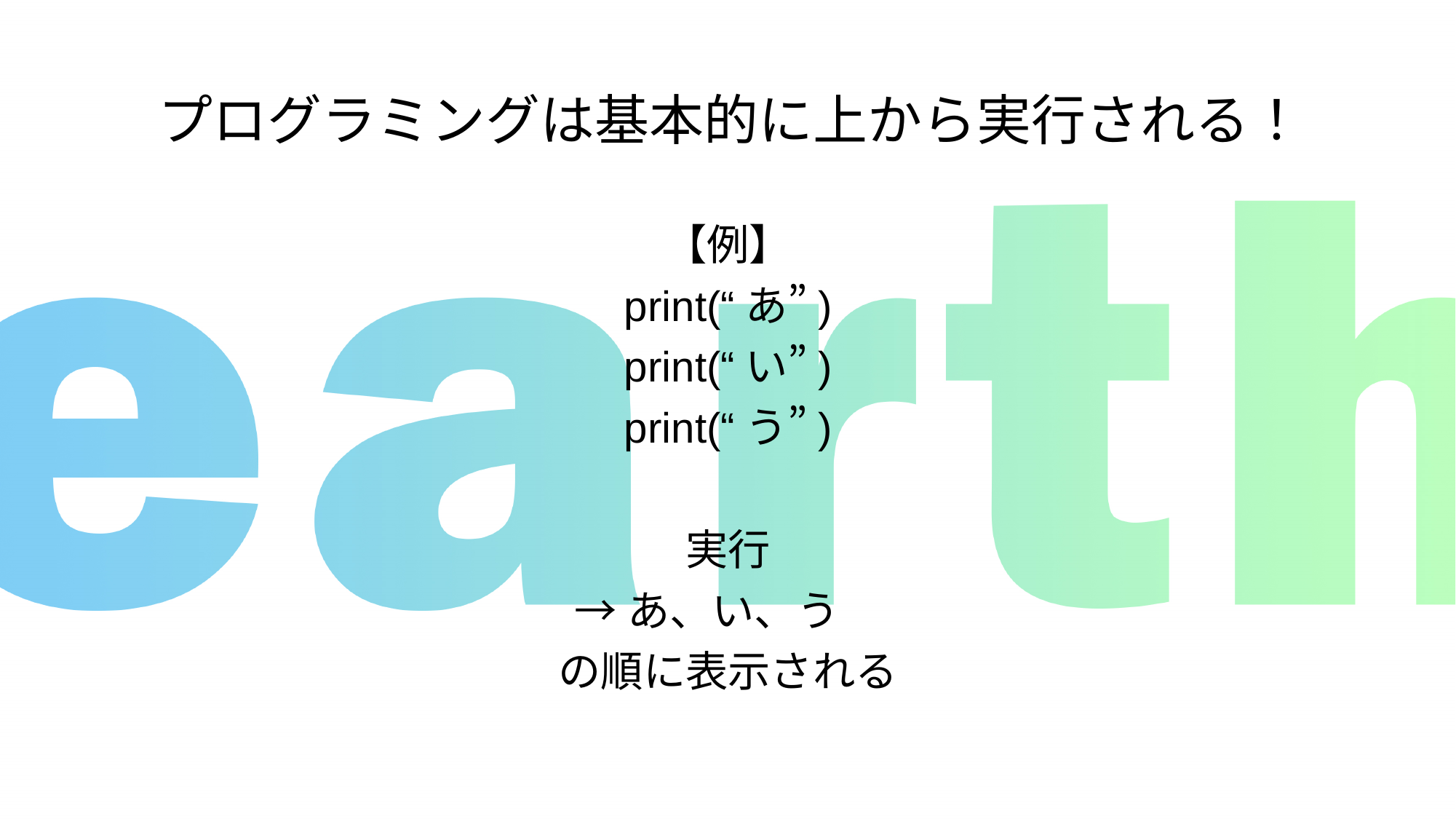

# プログラミングは基本的に上から実行される！
【例】
print(“あ”)
print(“い”)
print(“う”)

実行
→あ、い、う
の順に表示される